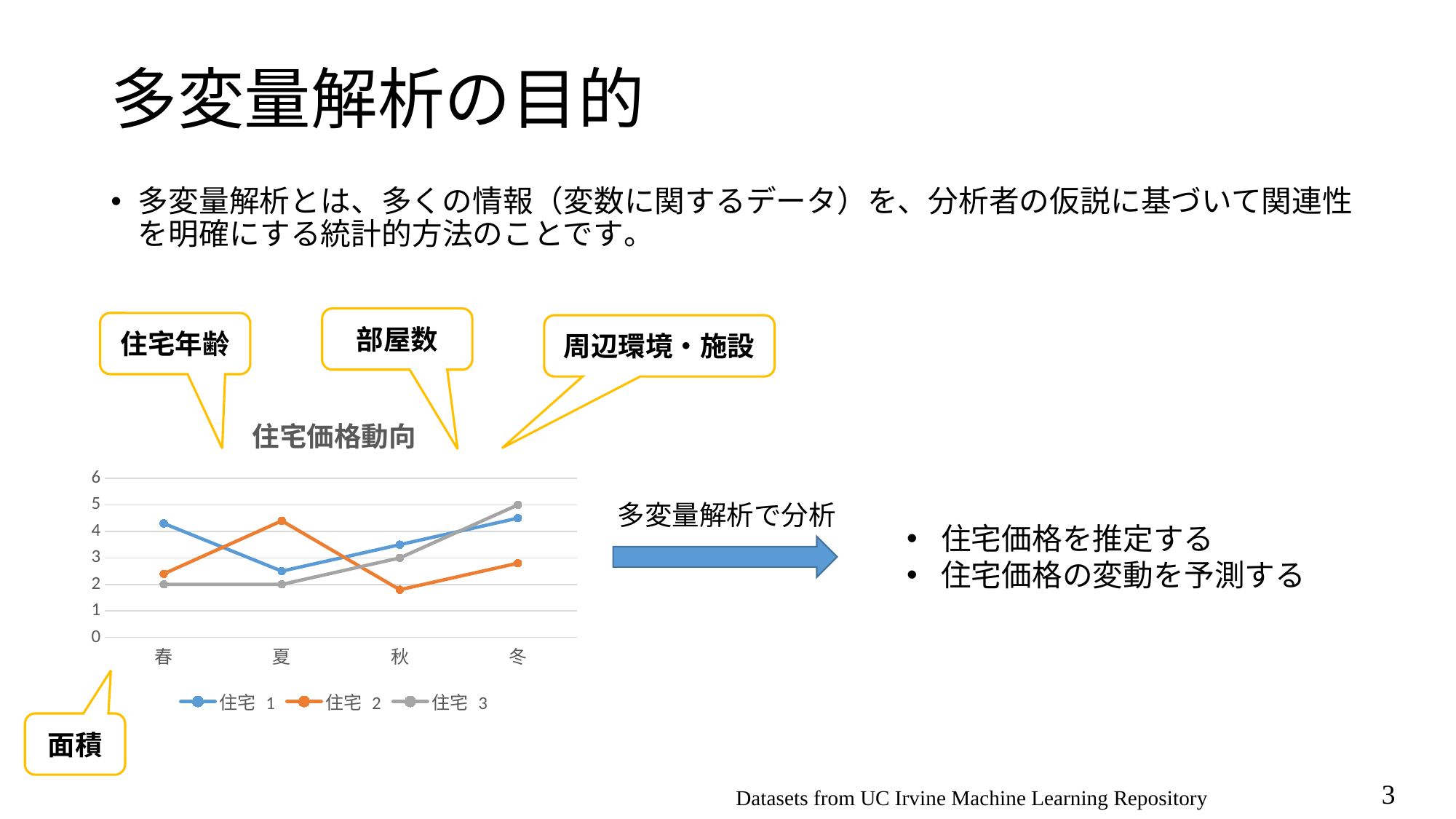

# 多変量解析の目的
多変量解析とは、多くの情報（変数に関するデータ）を、分析者の仮説に基づいて関連性を明確にする統計的方法のことです。

部屋数
住宅年齢
周辺環境・施設

### Chart: 住宅価格動向

| Category | 住宅 1 | 住宅 2 | 住宅 3 |
|---|---|---|---|
| 春 | 4.3 | 2.4 | 2.0 |
| 夏 | 2.5 | 4.4 | 2.0 |
| 秋 | 3.5 | 1.8 | 3.0 |
| 冬 | 4.5 | 2.8 | 5.0 |
多変量解析で分析
住宅価格を推定する
住宅価格の変動を予測する

面積
3
Datasets from UC Irvine Machine Learning Repository